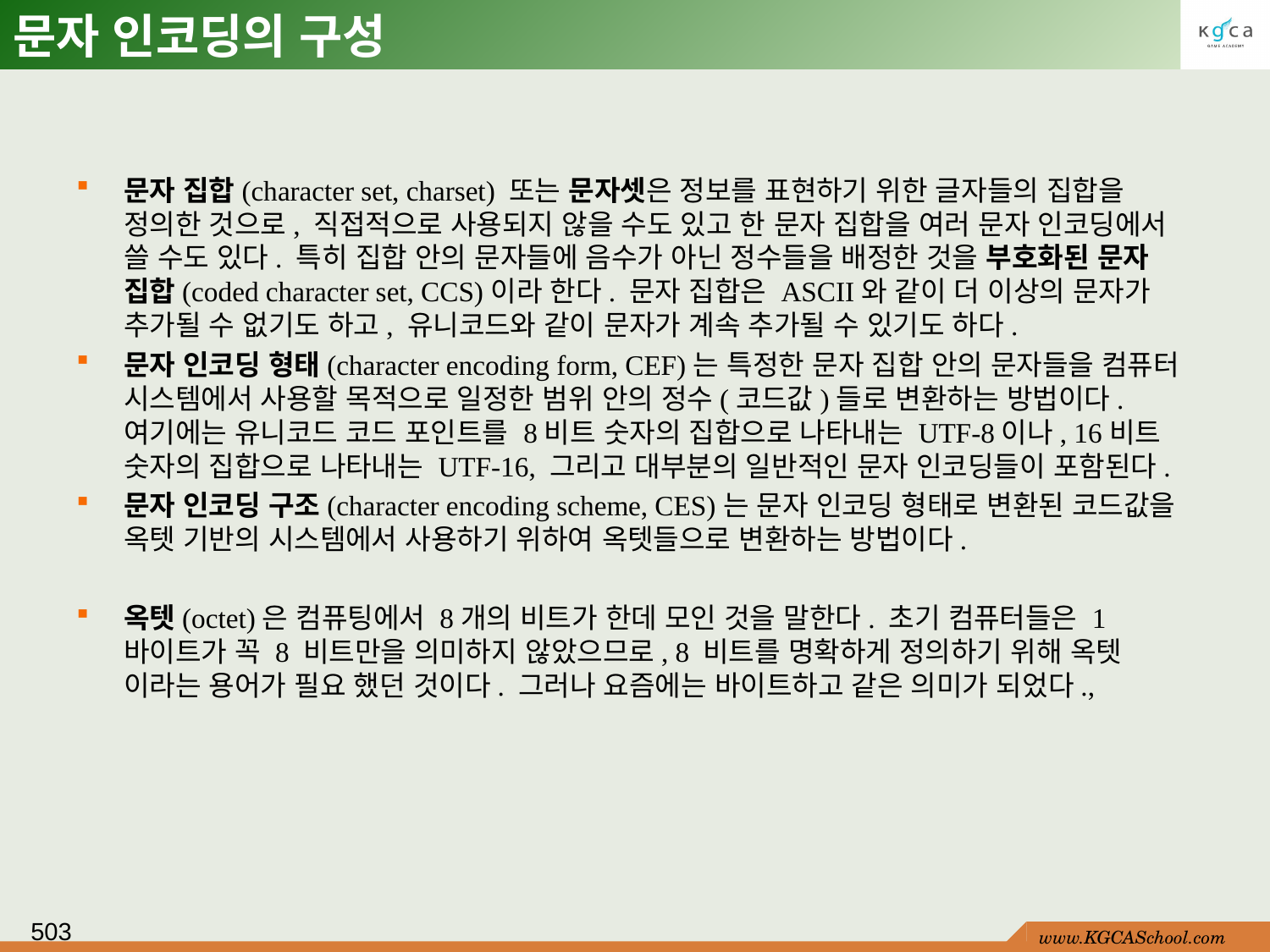

# 문자 인코딩의 구성
문자 집합(character set, charset) 또는 문자셋은 정보를 표현하기 위한 글자들의 집합을 정의한 것으로, 직접적으로 사용되지 않을 수도 있고 한 문자 집합을 여러 문자 인코딩에서 쓸 수도 있다. 특히 집합 안의 문자들에 음수가 아닌 정수들을 배정한 것을 부호화된 문자 집합(coded character set, CCS)이라 한다. 문자 집합은 ASCII와 같이 더 이상의 문자가 추가될 수 없기도 하고, 유니코드와 같이 문자가 계속 추가될 수 있기도 하다.
문자 인코딩 형태(character encoding form, CEF)는 특정한 문자 집합 안의 문자들을 컴퓨터 시스템에서 사용할 목적으로 일정한 범위 안의 정수(코드값)들로 변환하는 방법이다. 여기에는 유니코드 코드 포인트를 8비트 숫자의 집합으로 나타내는 UTF-8이나, 16비트 숫자의 집합으로 나타내는 UTF-16, 그리고 대부분의 일반적인 문자 인코딩들이 포함된다.
문자 인코딩 구조(character encoding scheme, CES)는 문자 인코딩 형태로 변환된 코드값을 옥텟 기반의 시스템에서 사용하기 위하여 옥텟들으로 변환하는 방법이다.

옥텟(octet)은 컴퓨팅에서 8개의 비트가 한데 모인 것을 말한다. 초기 컴퓨터들은 1 바이트가 꼭 8 비트만을 의미하지 않았으므로, 8 비트를 명확하게 정의하기 위해 옥텟 이라는 용어가 필요 했던 것이다. 그러나 요즘에는 바이트하고 같은 의미가 되었다.,

503